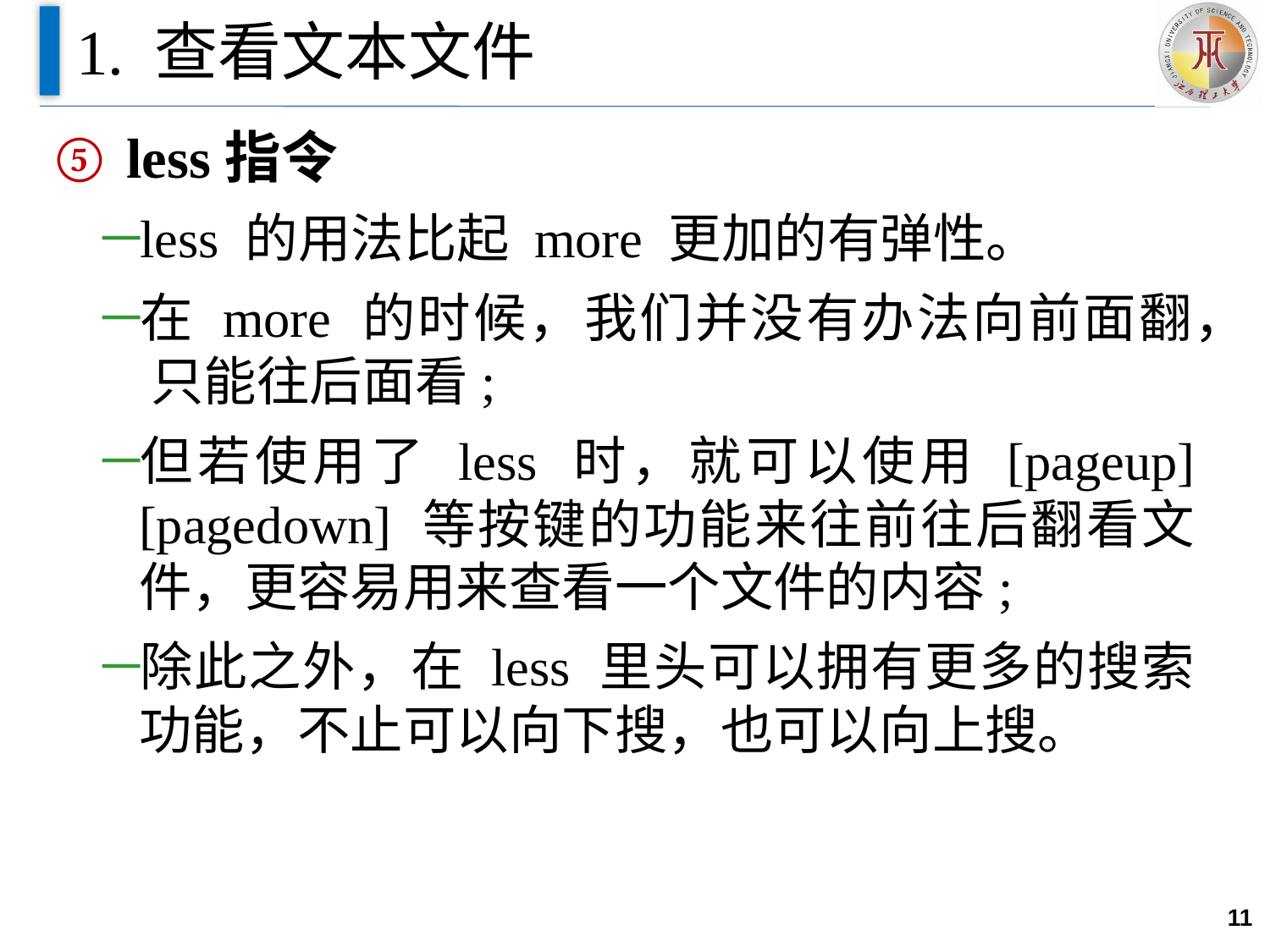

# 1. 查看文本文件
less指令
less 的用法比起 more 更加的有弹性。
在 more 的时候，我们并没有办法向前面翻， 只能往后面看;
但若使用了 less 时，就可以使用 [pageup] [pagedown] 等按键的功能来往前往后翻看文件，更容易用来查看一个文件的内容;
除此之外，在 less 里头可以拥有更多的搜索功能，不止可以向下搜，也可以向上搜。

11